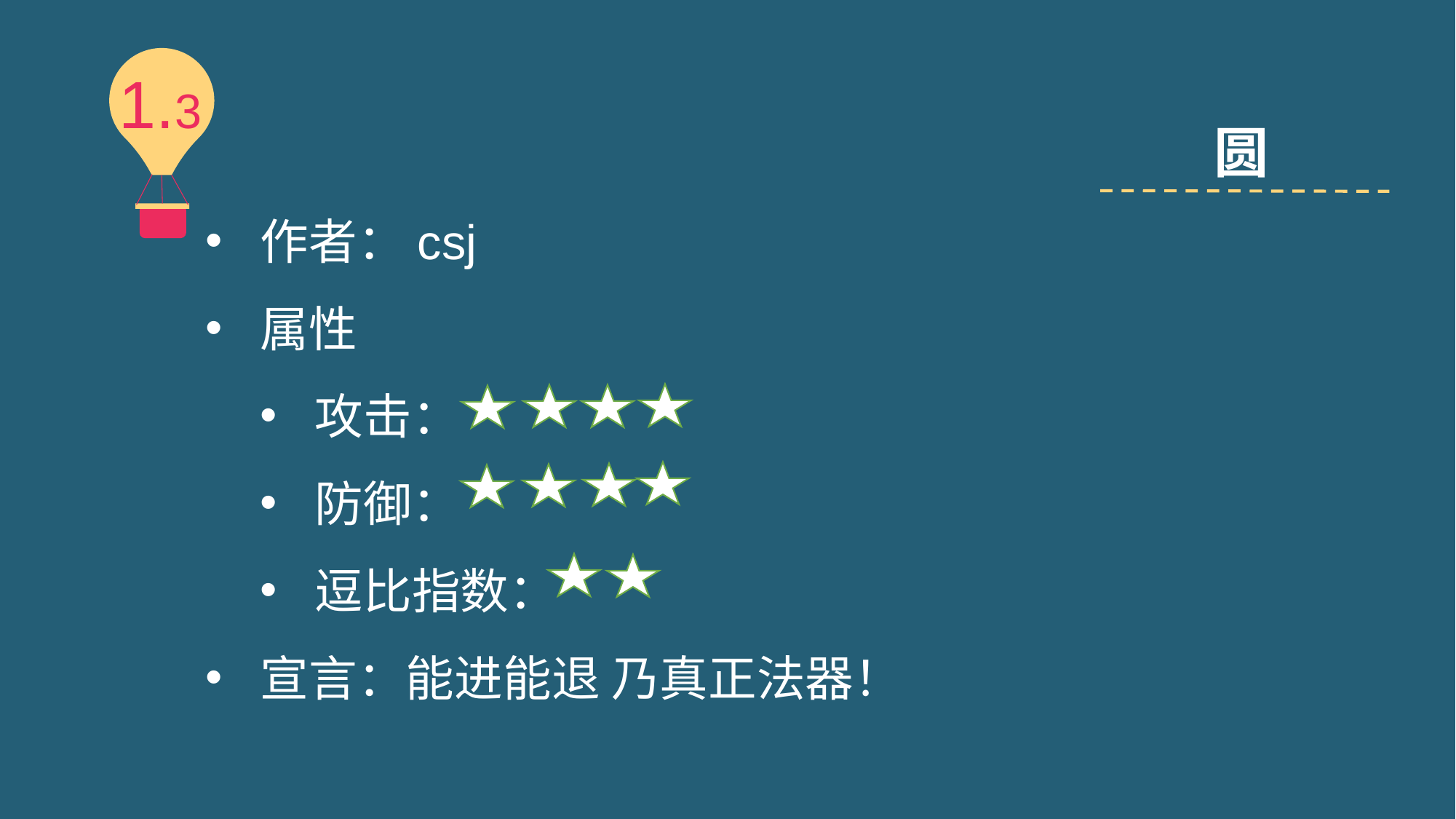

1.3
圆
作者：csj
属性
攻击：
防御：
逗比指数：
宣言：能进能退 乃真正法器！